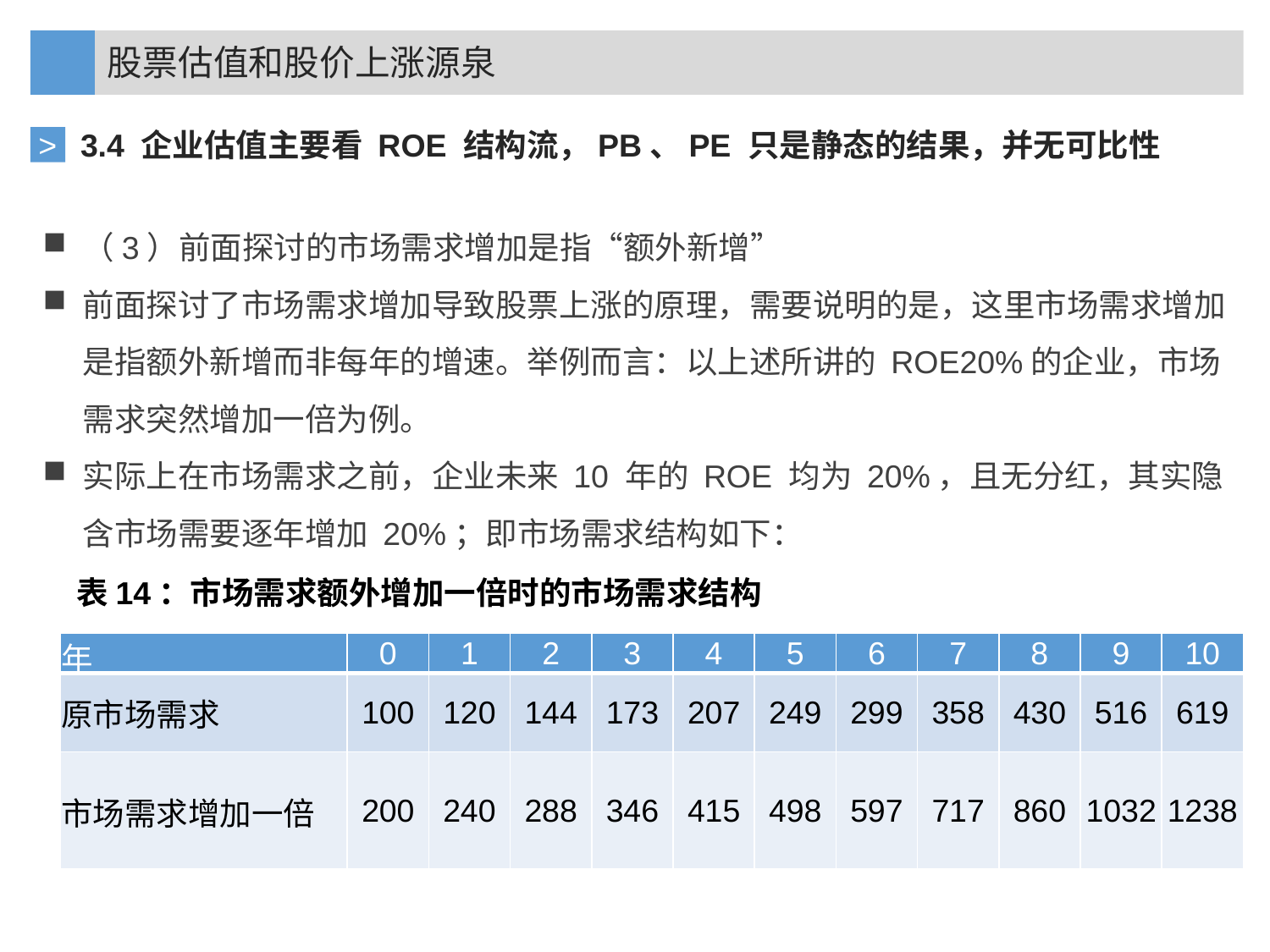

股票估值和股价上涨源泉
3.4 企业估值主要看 ROE 结构流，PB、PE 只是静态的结果，并无可比性
>
（3）前面探讨的市场需求增加是指“额外新增”
前面探讨了市场需求增加导致股票上涨的原理，需要说明的是，这里市场需求增加是指额外新增而非每年的增速。举例而言：以上述所讲的 ROE20%的企业，市场需求突然增加一倍为例。
实际上在市场需求之前，企业未来 10 年的 ROE 均为 20%，且无分红，其实隐含市场需要逐年增加 20%；即市场需求结构如下：
表14：市场需求额外增加一倍时的市场需求结构
| 年 | 0 | 1 | 2 | 3 | 4 | 5 | 6 | 7 | 8 | 9 | 10 |
| --- | --- | --- | --- | --- | --- | --- | --- | --- | --- | --- | --- |
| 原市场需求 | 100 | 120 | 144 | 173 | 207 | 249 | 299 | 358 | 430 | 516 | 619 |
| 市场需求增加一倍 | 200 | 240 | 288 | 346 | 415 | 498 | 597 | 717 | 860 | 1032 | 1238 |